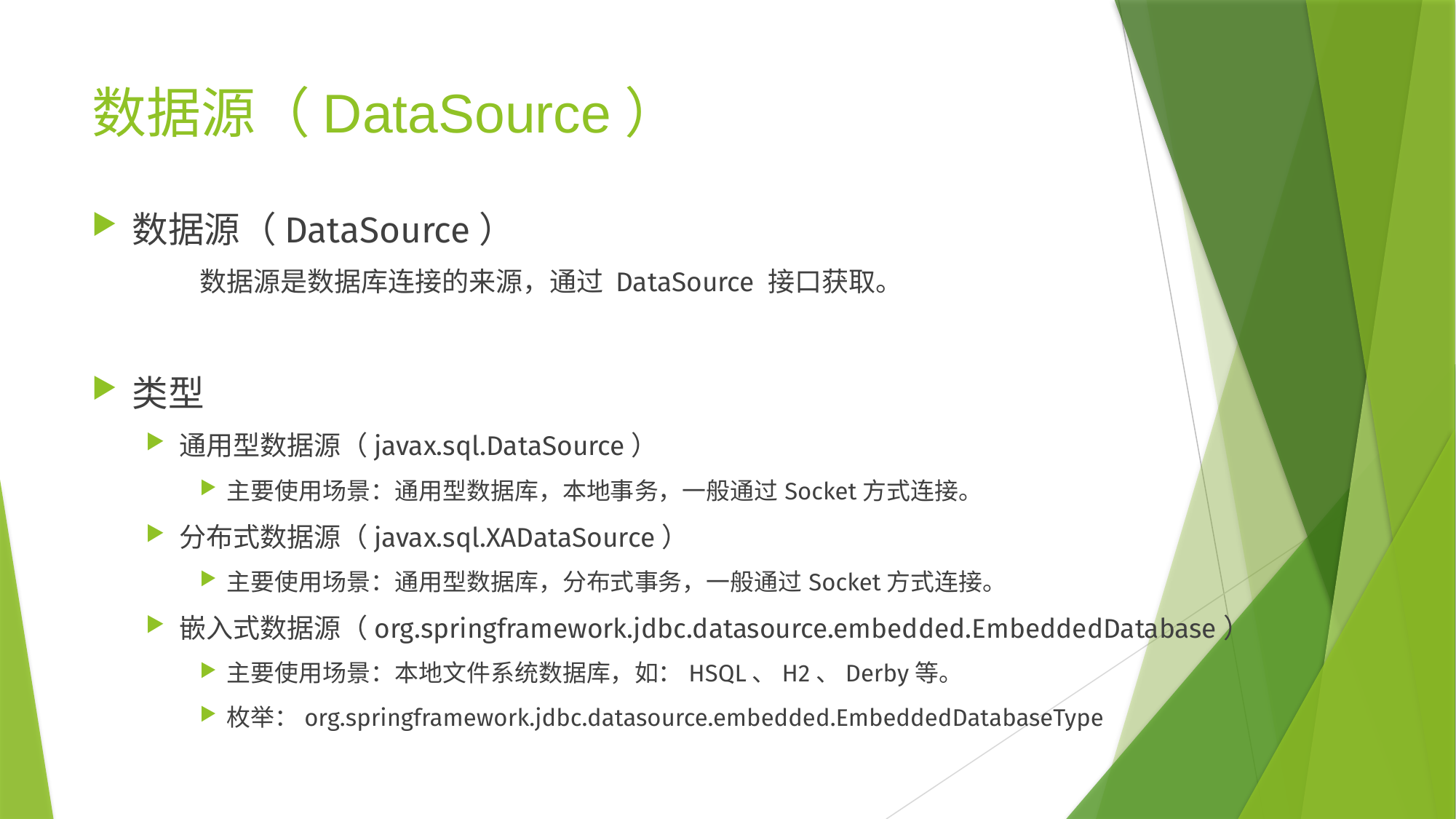

# 数据源（DataSource）
数据源（DataSource）
	数据源是数据库连接的来源，通过 DataSource 接口获取。

类型
通用型数据源（javax.sql.DataSource）
主要使用场景：通用型数据库，本地事务，一般通过Socket方式连接。
分布式数据源（javax.sql.XADataSource）
主要使用场景：通用型数据库，分布式事务，一般通过Socket方式连接。
嵌入式数据源（org.springframework.jdbc.datasource.embedded.EmbeddedDatabase）
主要使用场景：本地文件系统数据库，如：HSQL、H2、Derby等。
枚举：org.springframework.jdbc.datasource.embedded.EmbeddedDatabaseType